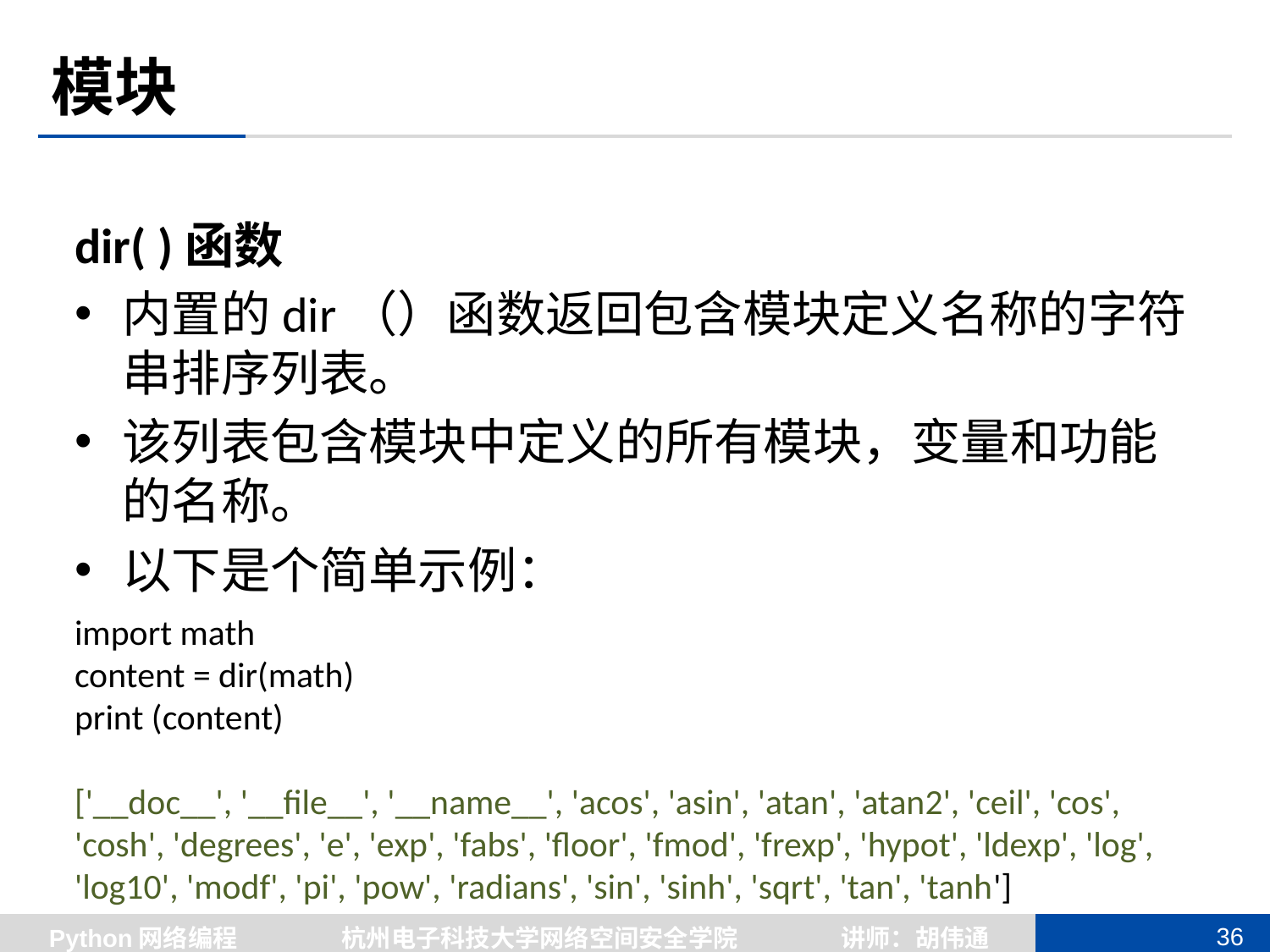

# 模块
dir( )函数
内置的dir（）函数返回包含模块定义名称的字符串排序列表。
该列表包含模块中定义的所有模块，变量和功能的名称。
以下是个简单示例：
import math
content = dir(math)
print (content)

['__doc__', '__file__', '__name__', 'acos', 'asin', 'atan', 'atan2', 'ceil', 'cos', 'cosh', 'degrees', 'e', 'exp', 'fabs', 'floor', 'fmod', 'frexp', 'hypot', 'ldexp', 'log', 'log10', 'modf', 'pi', 'pow', 'radians', 'sin', 'sinh', 'sqrt', 'tan', 'tanh']